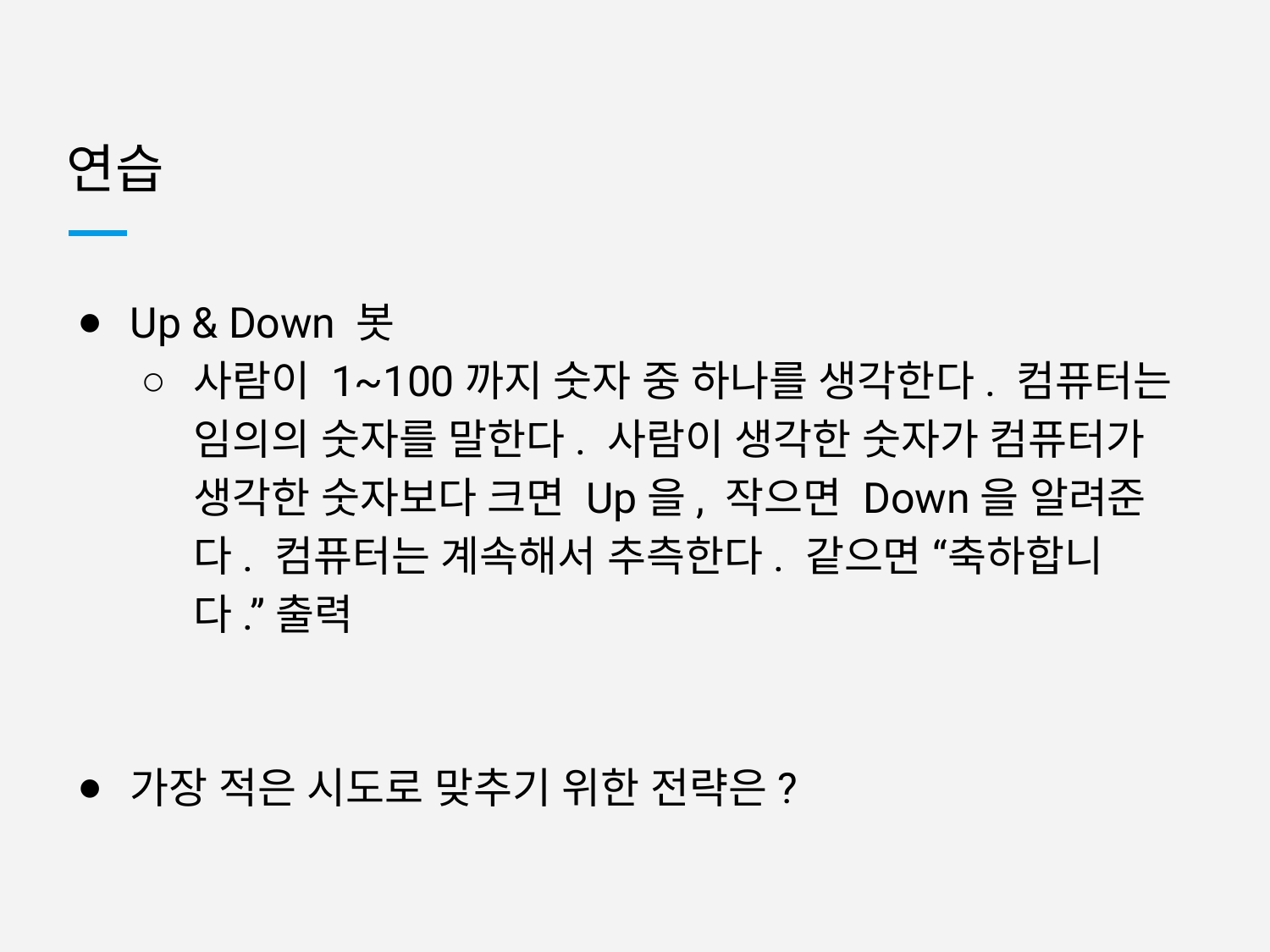

# 연습
Up & Down 봇
사람이 1~100까지 숫자 중 하나를 생각한다. 컴퓨터는 임의의 숫자를 말한다. 사람이 생각한 숫자가 컴퓨터가 생각한 숫자보다 크면 Up을, 작으면 Down을 알려준다. 컴퓨터는 계속해서 추측한다. 같으면 “축하합니다.”출력

가장 적은 시도로 맞추기 위한 전략은?